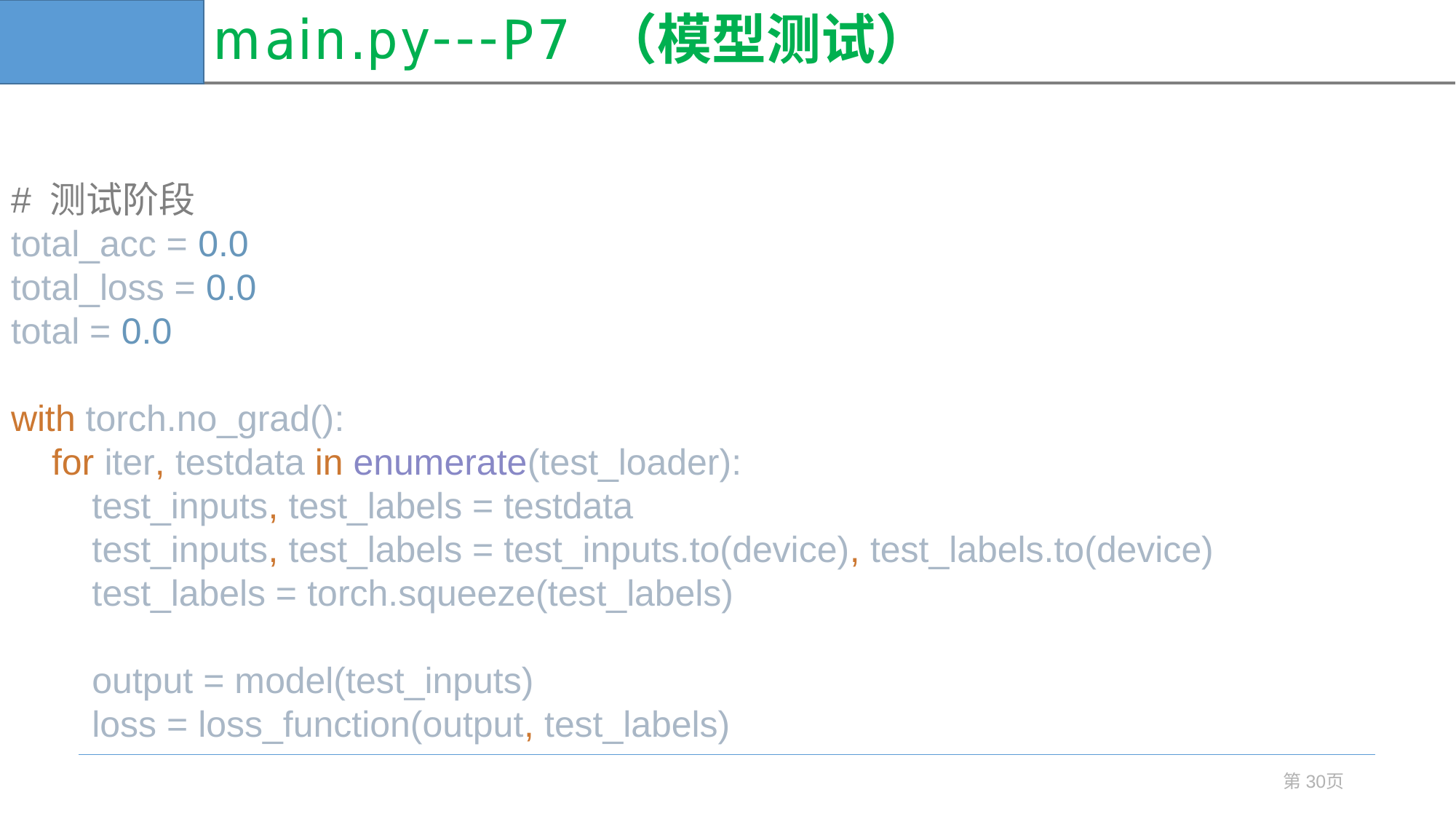

# main.py---P7 （模型测试）
# 测试阶段 total_acc = 0.0 total_loss = 0.0 total = 0.0 with torch.no_grad(): for iter, testdata in enumerate(test_loader): test_inputs, test_labels = testdata test_inputs, test_labels = test_inputs.to(device), test_labels.to(device) test_labels = torch.squeeze(test_labels) output = model(test_inputs) loss = loss_function(output, test_labels)
第30页